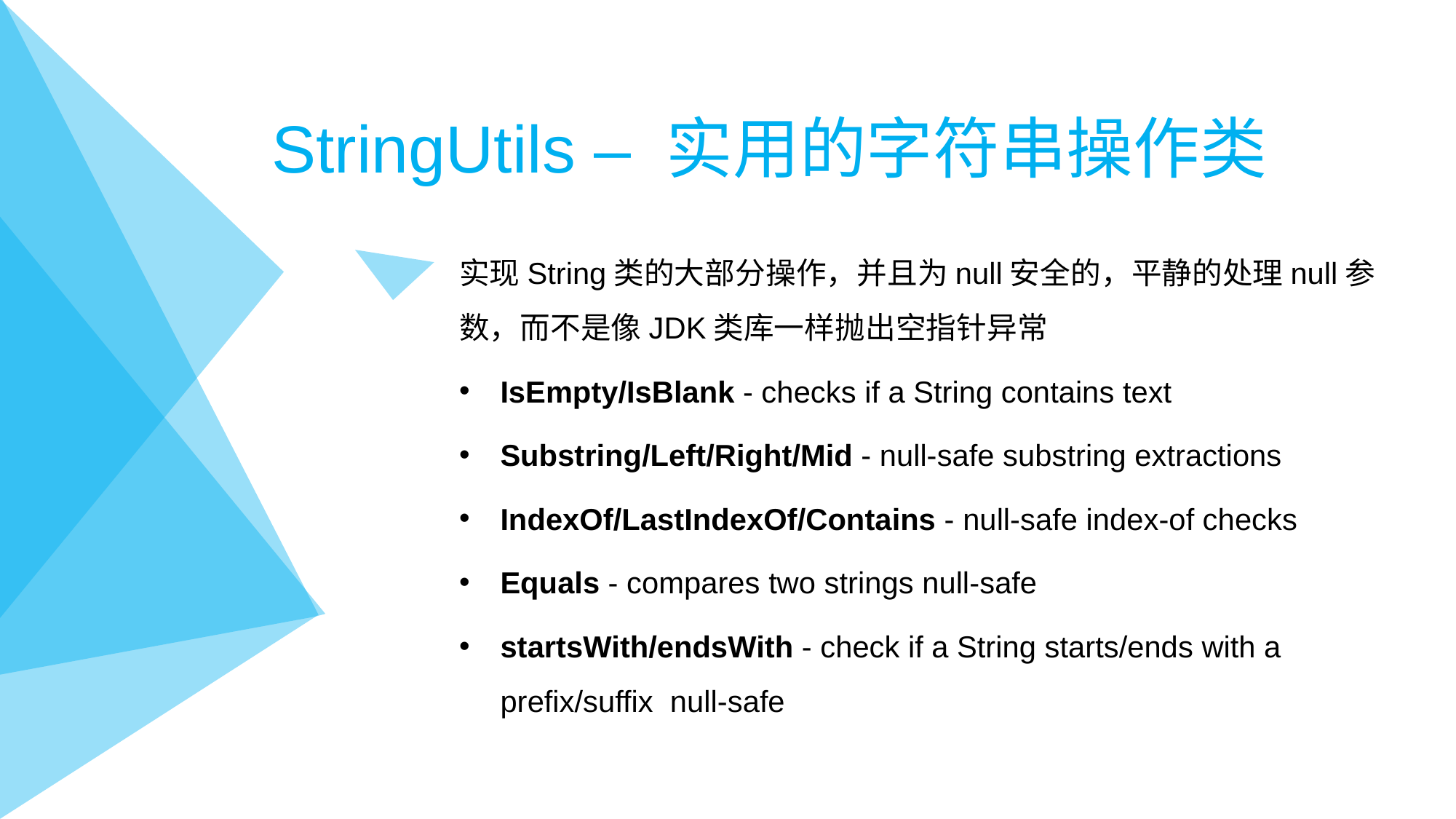

# StringUtils – 实用的字符串操作类
实现String类的大部分操作，并且为null安全的，平静的处理null参数，而不是像JDK类库一样抛出空指针异常
IsEmpty/IsBlank - checks if a String contains text
Substring/Left/Right/Mid - null-safe substring extractions
IndexOf/LastIndexOf/Contains - null-safe index-of checks
Equals - compares two strings null-safe
startsWith/endsWith - check if a String starts/ends with a prefix/suffix  null-safe